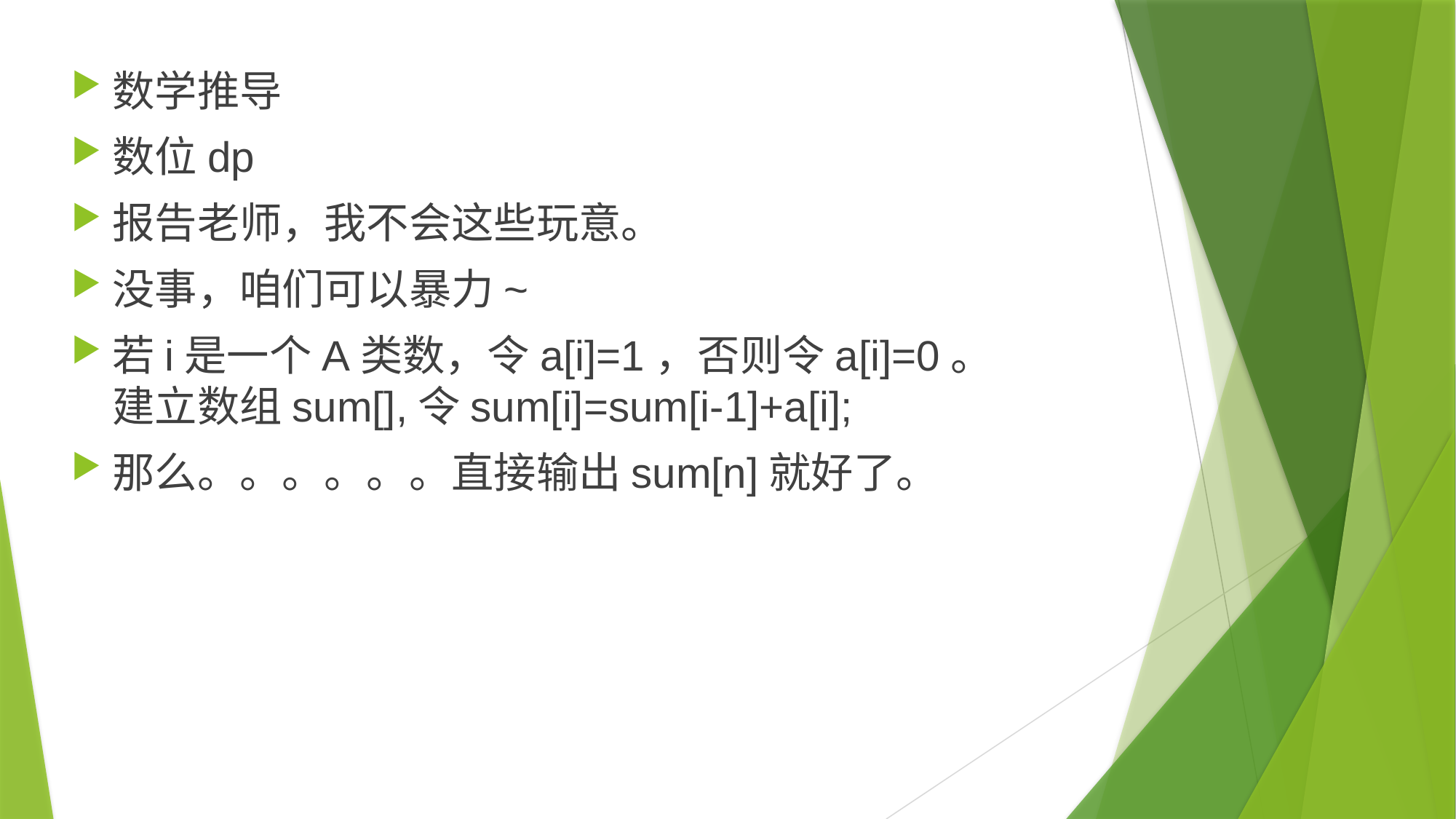

数学推导
数位dp
报告老师，我不会这些玩意。
没事，咱们可以暴力~
若i是一个A类数，令a[i]=1，否则令a[i]=0。建立数组sum[],令sum[i]=sum[i-1]+a[i];
那么。。。。。。直接输出sum[n]就好了。